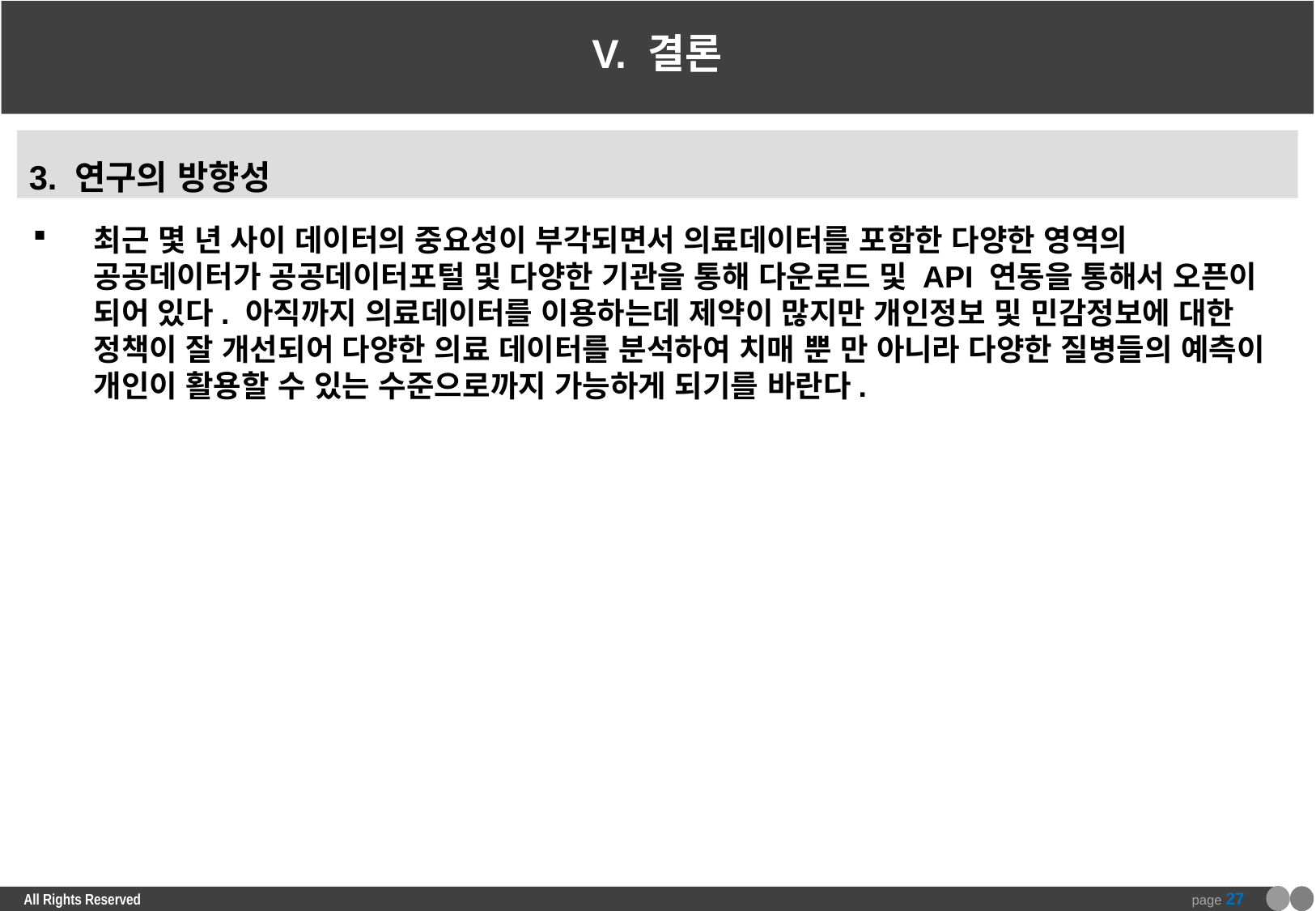

# V. 결론
3. 연구의 방향성
최근 몇 년 사이 데이터의 중요성이 부각되면서 의료데이터를 포함한 다양한 영역의 공공데이터가 공공데이터포털 및 다양한 기관을 통해 다운로드 및 API 연동을 통해서 오픈이 되어 있다. 아직까지 의료데이터를 이용하는데 제약이 많지만 개인정보 및 민감정보에 대한 정책이 잘 개선되어 다양한 의료 데이터를 분석하여 치매 뿐 만 아니라 다양한 질병들의 예측이 개인이 활용할 수 있는 수준으로까지 가능하게 되기를 바란다.

page 27